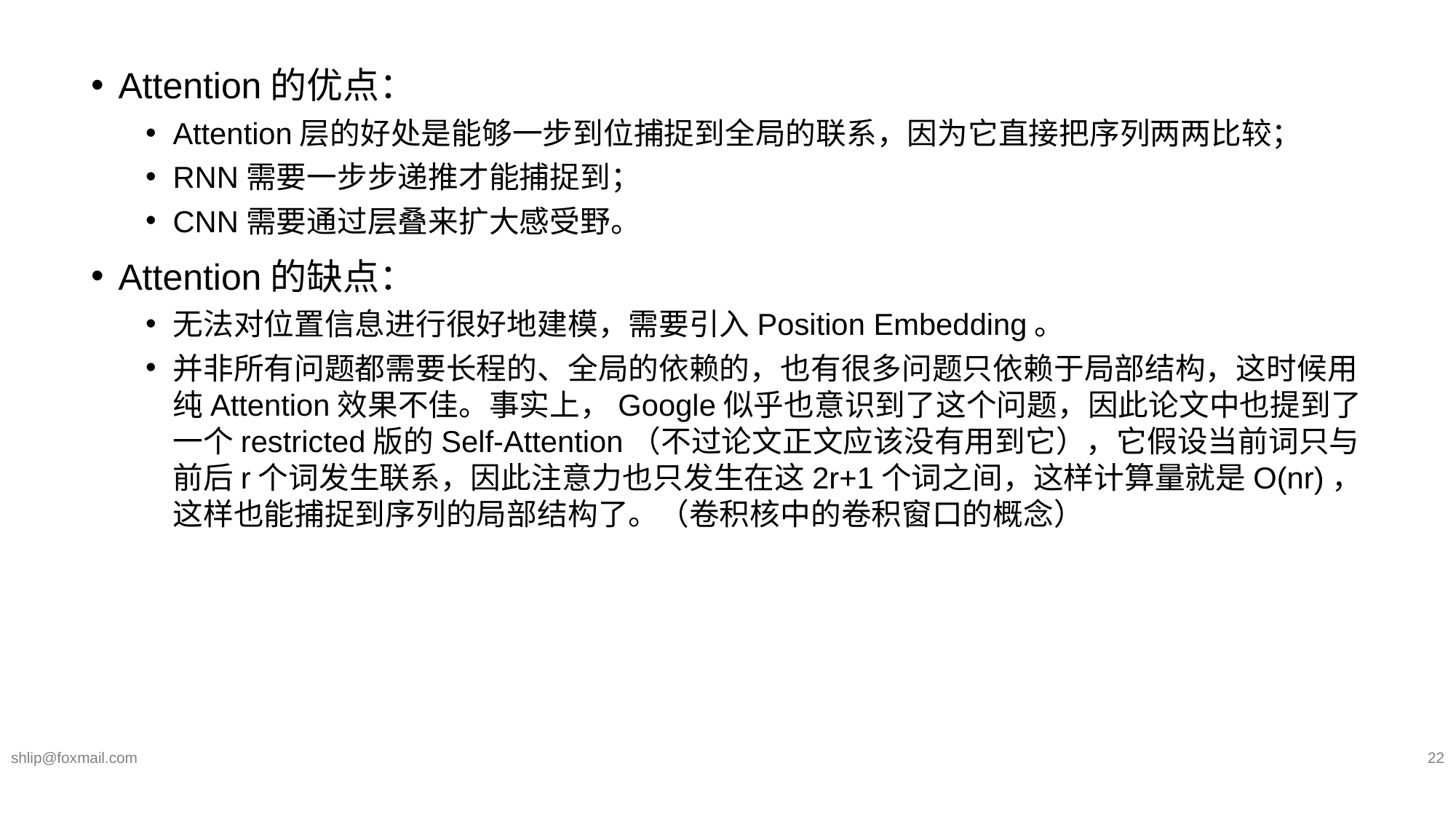

Attention的优点：
Attention层的好处是能够一步到位捕捉到全局的联系，因为它直接把序列两两比较；
RNN需要一步步递推才能捕捉到；
CNN需要通过层叠来扩大感受野。
Attention的缺点：
无法对位置信息进行很好地建模，需要引入Position Embedding。
并非所有问题都需要长程的、全局的依赖的，也有很多问题只依赖于局部结构，这时候用纯Attention效果不佳。事实上，Google似乎也意识到了这个问题，因此论文中也提到了一个restricted版的Self-Attention（不过论文正文应该没有用到它），它假设当前词只与前后r个词发生联系，因此注意力也只发生在这2r+1个词之间，这样计算量就是O(nr)，这样也能捕捉到序列的局部结构了。（卷积核中的卷积窗口的概念）

shlip@foxmail.com
22